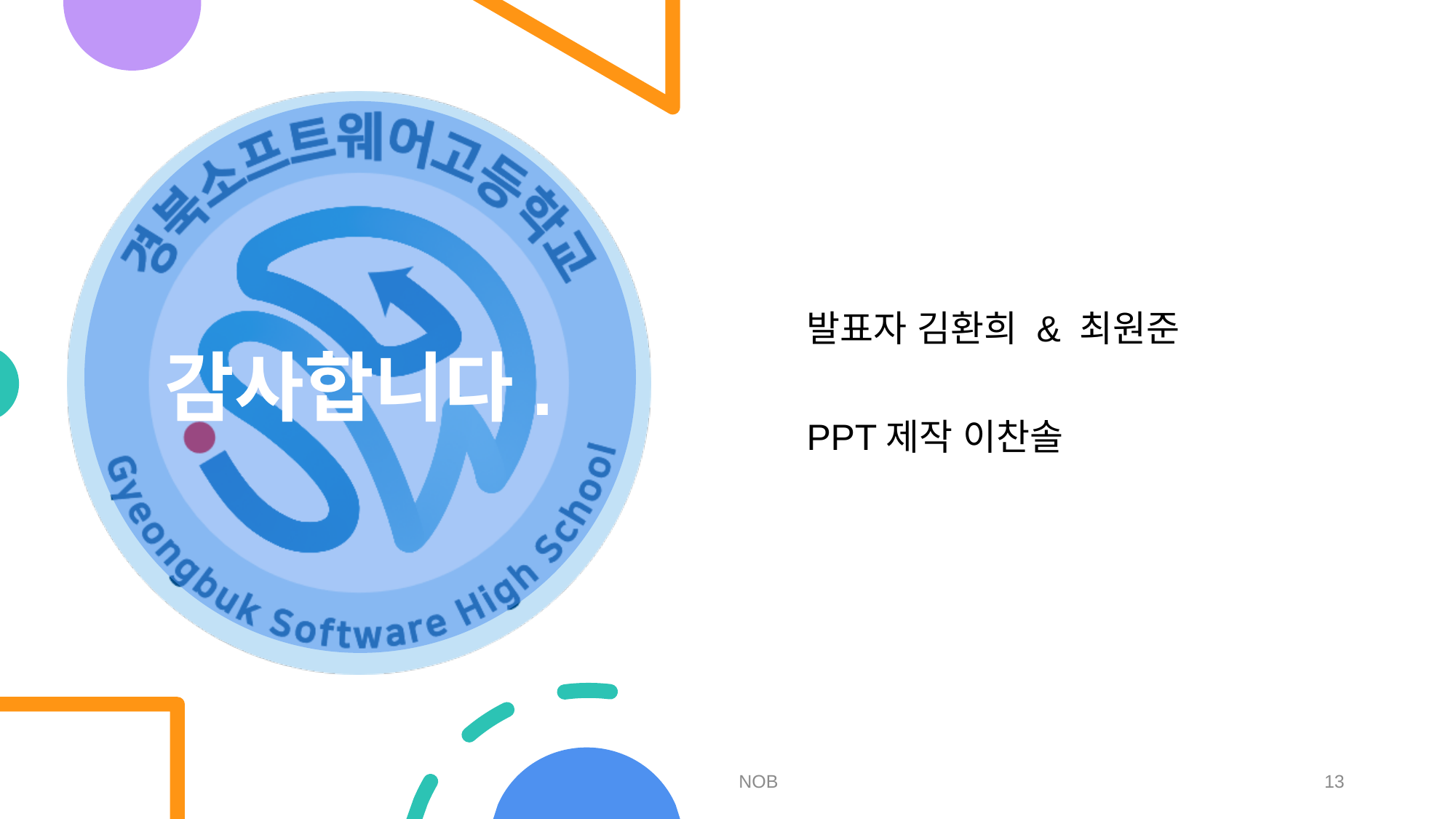

# 감사합니다.
발표자 김환희 & 최원준

PPT제작 이찬솔
NOB
13